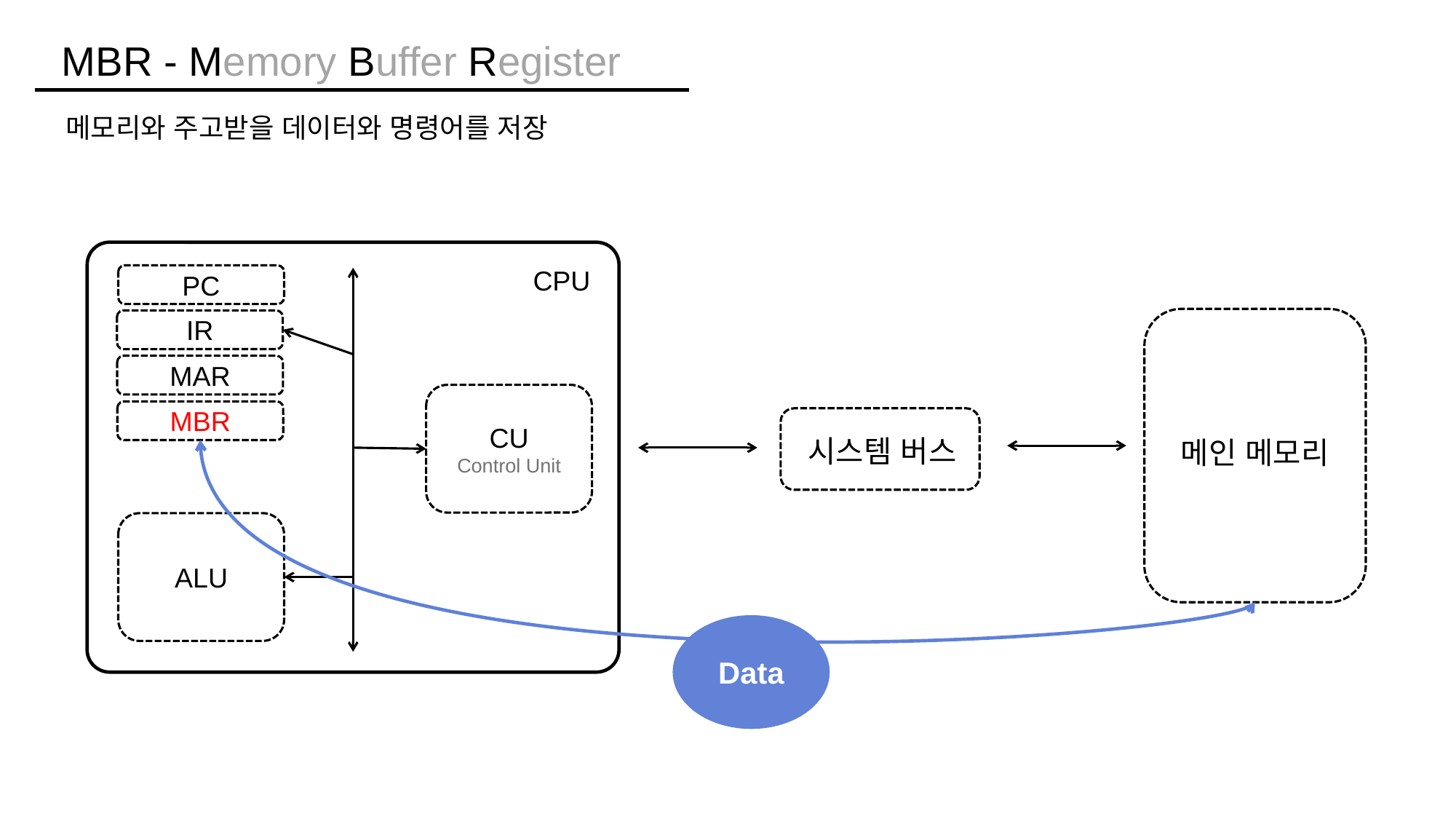

MBR - Memory Buffer Register
메모리와 주고받을 데이터와 명령어를 저장

CPU
PC
CU
Control Unit
시스템 버스
ALU

메인 메모리
IR
MAR
MBR
Data